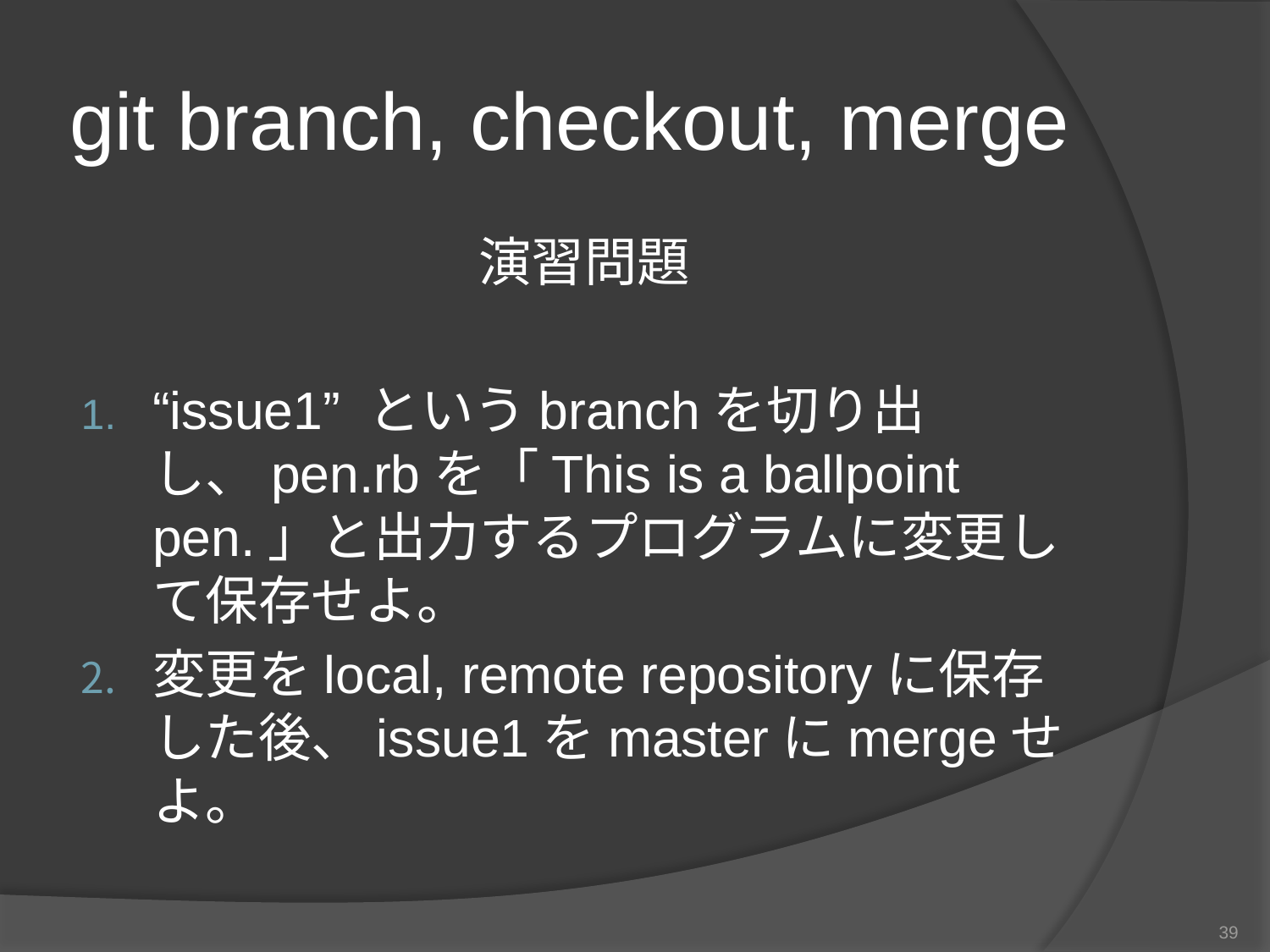

# git branch, checkout, merge
演習問題

“issue1” というbranchを切り出し、pen.rbを「This is a ballpoint pen.」と出力するプログラムに変更して保存せよ。
変更をlocal, remote repositoryに保存した後、issue1をmasterにmergeせよ。
39